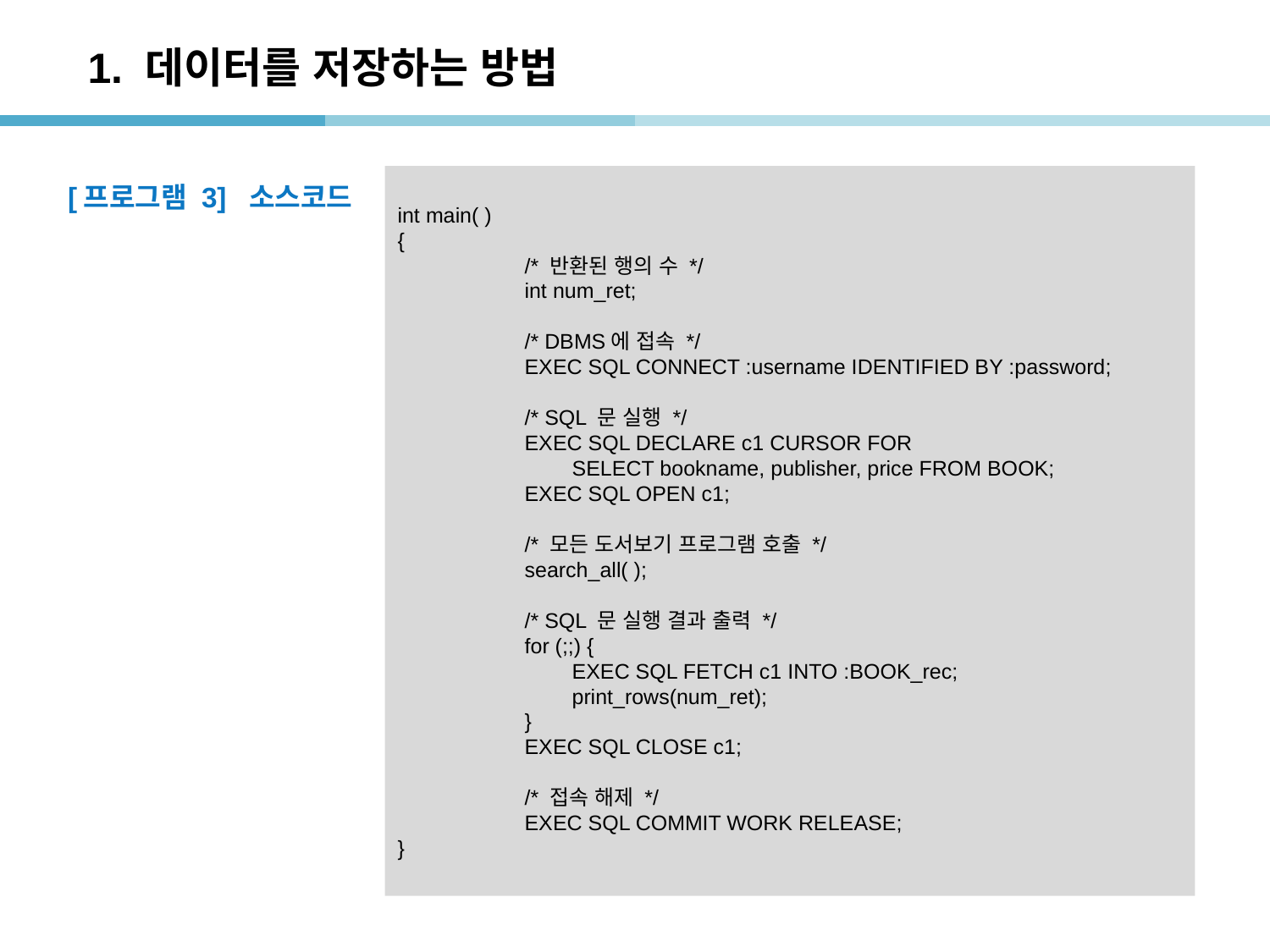

# 1. 데이터를 저장하는 방법
[프로그램 3]  소스코드

int main( )
{
	/* 반환된 행의 수 */
	int num_ret;

	/* DBMS에 접속 */
	EXEC SQL CONNECT :username IDENTIFIED BY :password;

	/* SQL 문 실행 */
	EXEC SQL DECLARE c1 CURSOR FOR
        	        SELECT bookname, publisher, price FROM BOOK;
	EXEC SQL OPEN c1;

	/* 모든 도서보기 프로그램 호출 */
	search_all( );

	/* SQL 문 실행 결과 출력 */
	for (;;) {
	        EXEC SQL FETCH c1 INTO :BOOK_rec;
	        print_rows(num_ret);
	}
	EXEC SQL CLOSE c1;

	/* 접속 해제 */
	EXEC SQL COMMIT WORK RELEASE;
}